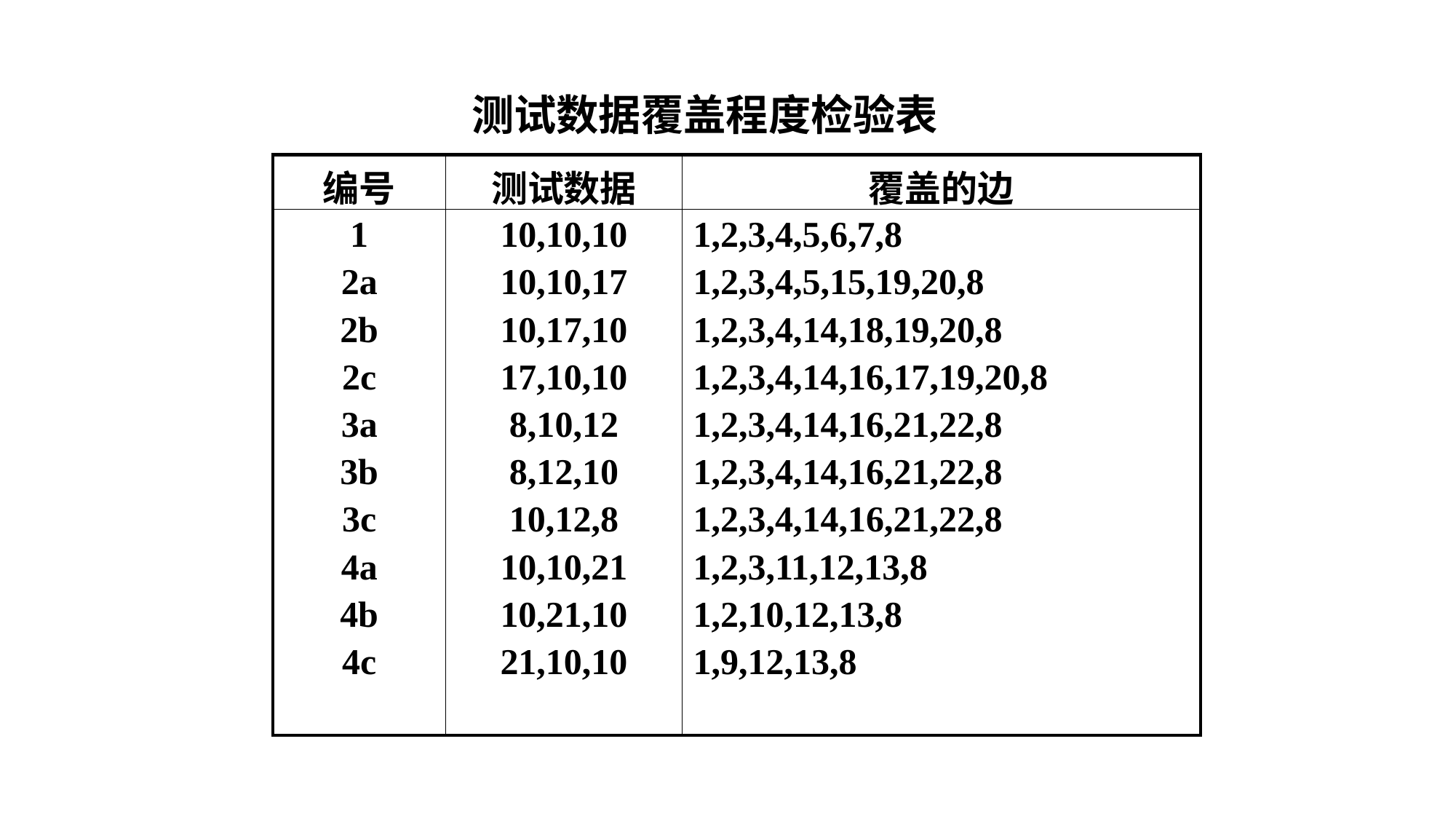

测试数据覆盖程度检验表
| 编号 | 测试数据 | 覆盖的边 |
| --- | --- | --- |
| 1 2a 2b 2c 3a 3b 3c 4a 4b 4c | 10,10,10 10,10,17 10,17,10 17,10,10 8,10,12 8,12,10 10,12,8 10,10,21 10,21,10 21,10,10 | 1,2,3,4,5,6,7,8 1,2,3,4,5,15,19,20,8 1,2,3,4,14,18,19,20,8 1,2,3,4,14,16,17,19,20,8 1,2,3,4,14,16,21,22,8 1,2,3,4,14,16,21,22,8 1,2,3,4,14,16,21,22,8 1,2,3,11,12,13,8 1,2,10,12,13,8 1,9,12,13,8 |